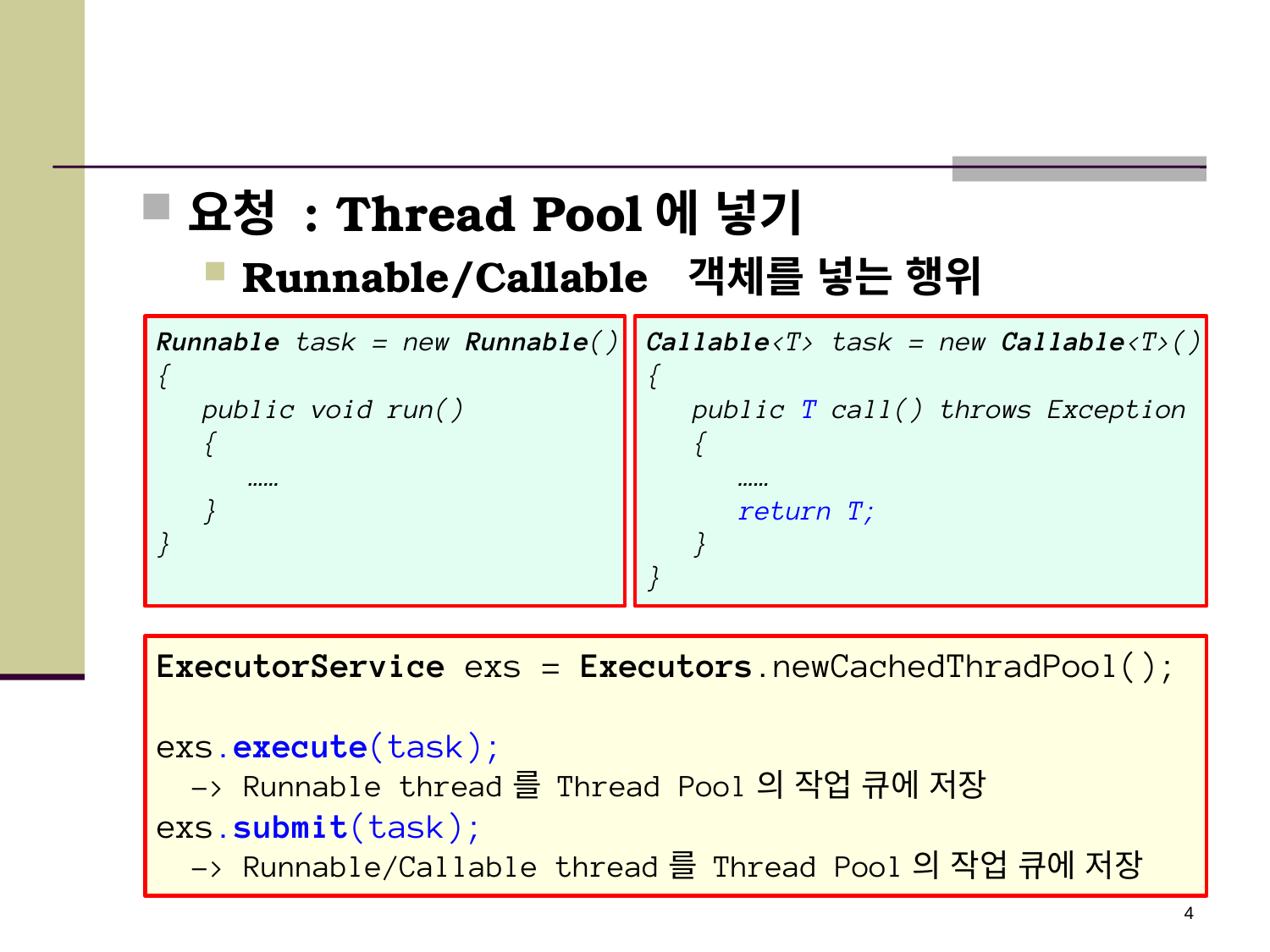

요청 : Thread Pool에 넣기
Runnable/Callable  객체를 넣는 행위
Runnable task = new Runnable()
{
   public void run()
   {
      ……
   }
}
Callable<T> task = new Callable<T>()
{
   public T call() throws Exception
   {
      ……
      return T;
   }
}
ExecutorService exs = Executors.newCachedThradPool();

exs.execute(task);
  -> Runnable thread를 Thread Pool의 작업 큐에 저장
exs.submit(task);
  -> Runnable/Callable thread를 Thread Pool의 작업 큐에 저장
4